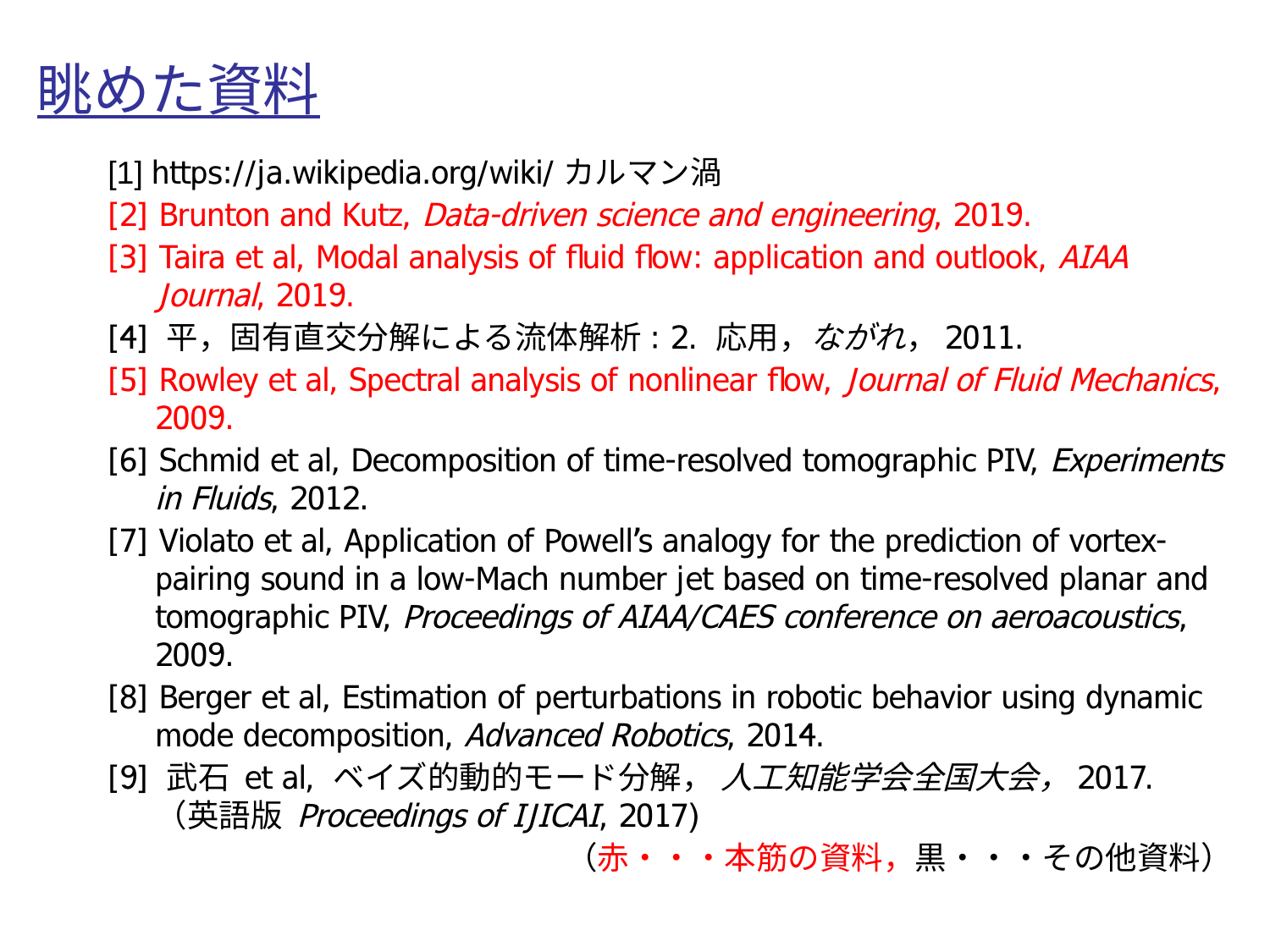

眺めた資料
[1] https://ja.wikipedia.org/wiki/カルマン渦
[2] Brunton and Kutz, Data-driven science and engineering, 2019.
[3] Taira et al, Modal analysis of fluid flow: application and outlook, AIAA Journal, 2019.
[4] 平，固有直交分解による流体解析: 2. 応用，ながれ，2011.
[5] Rowley et al, Spectral analysis of nonlinear flow, Journal of Fluid Mechanics, 2009.
[6] Schmid et al, Decomposition of time-resolved tomographic PIV, Experiments in Fluids, 2012.
[7] Violato et al, Application of Powell’s analogy for the prediction of vortex-pairing sound in a low-Mach number jet based on time-resolved planar and tomographic PIV, Proceedings of AIAA/CAES conference on aeroacoustics, 2009.
[8] Berger et al, Estimation of perturbations in robotic behavior using dynamic mode decomposition, Advanced Robotics, 2014.
[9] 武石 et al, ベイズ的動的モード分解， 人工知能学会全国大会，2017.  （英語版 Proceedings of IJICAI, 2017)
（赤・・・本筋の資料，黒・・・その他資料）